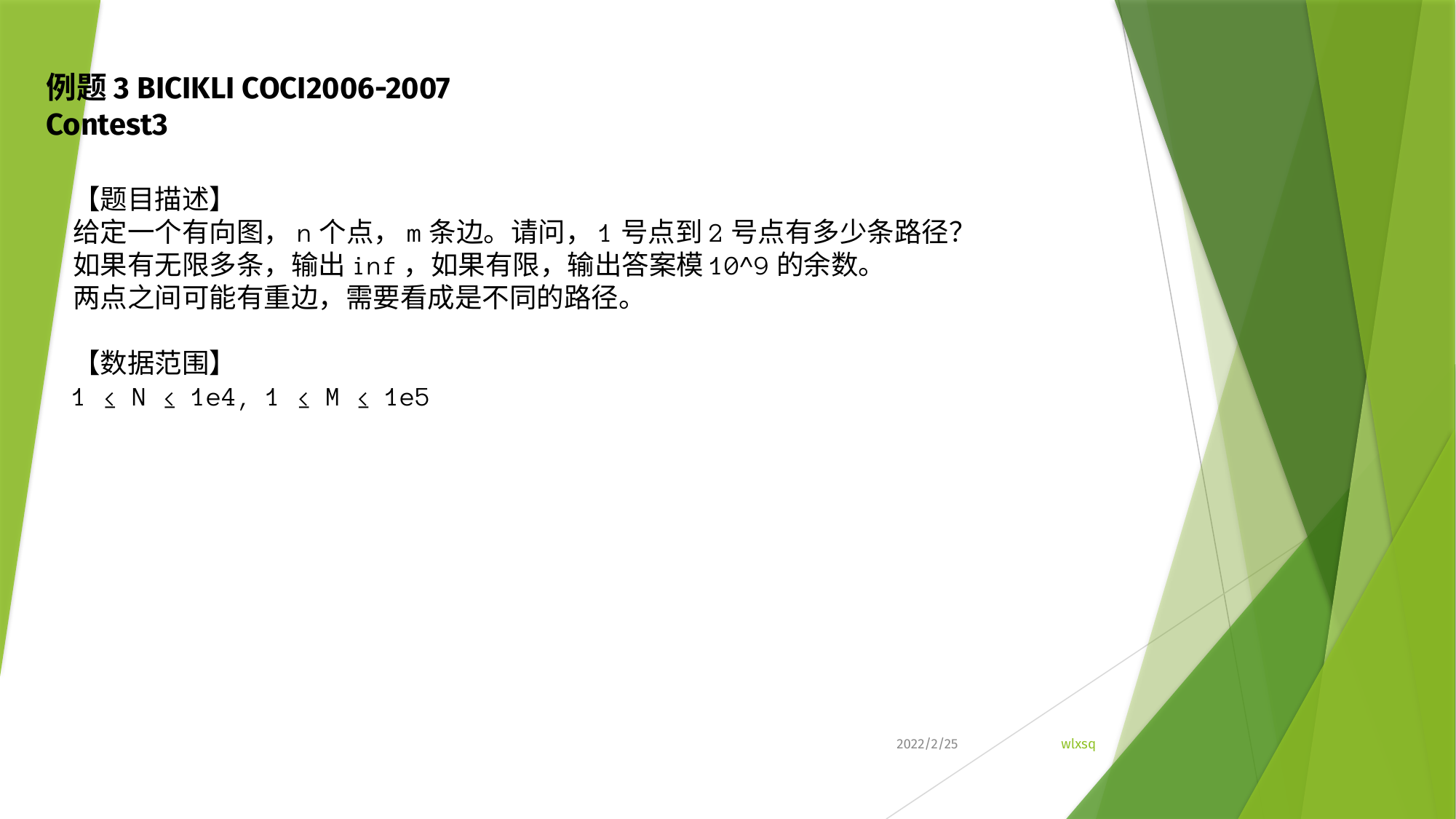

例题3 BICIKLI COCI2006-2007 Contest3
【题目描述】
给定一个有向图，n个点，m条边。请问，1号点到2号点有多少条路径？
如果有无限多条，输出inf，如果有限，输出答案模10^9的余数。
两点之间可能有重边，需要看成是不同的路径。

【数据范围】
1 ≤ N ≤ 1e4, 1 ≤ M ≤ 1e5
2022/2/25
5